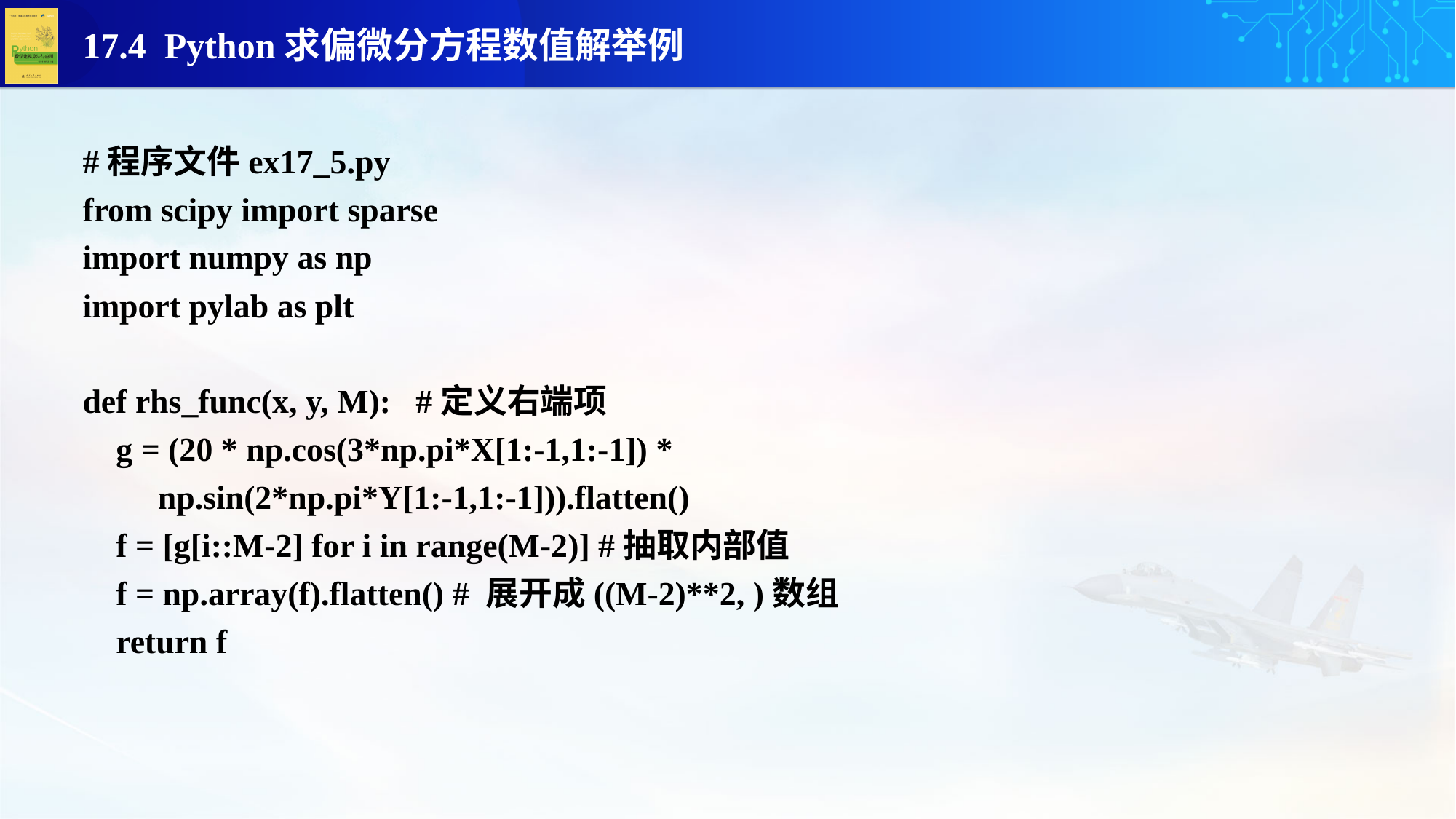

#程序文件ex17_5.py
from scipy import sparse
import numpy as np
import pylab as plt

def rhs_func(x, y, M):   #定义右端项
    g = (20 * np.cos(3*np.pi*X[1:-1,1:-1]) *
         np.sin(2*np.pi*Y[1:-1,1:-1])).flatten()
    f = [g[i::M-2] for i in range(M-2)] #抽取内部值
    f = np.array(f).flatten() # 展开成((M-2)**2, )数组
    return f